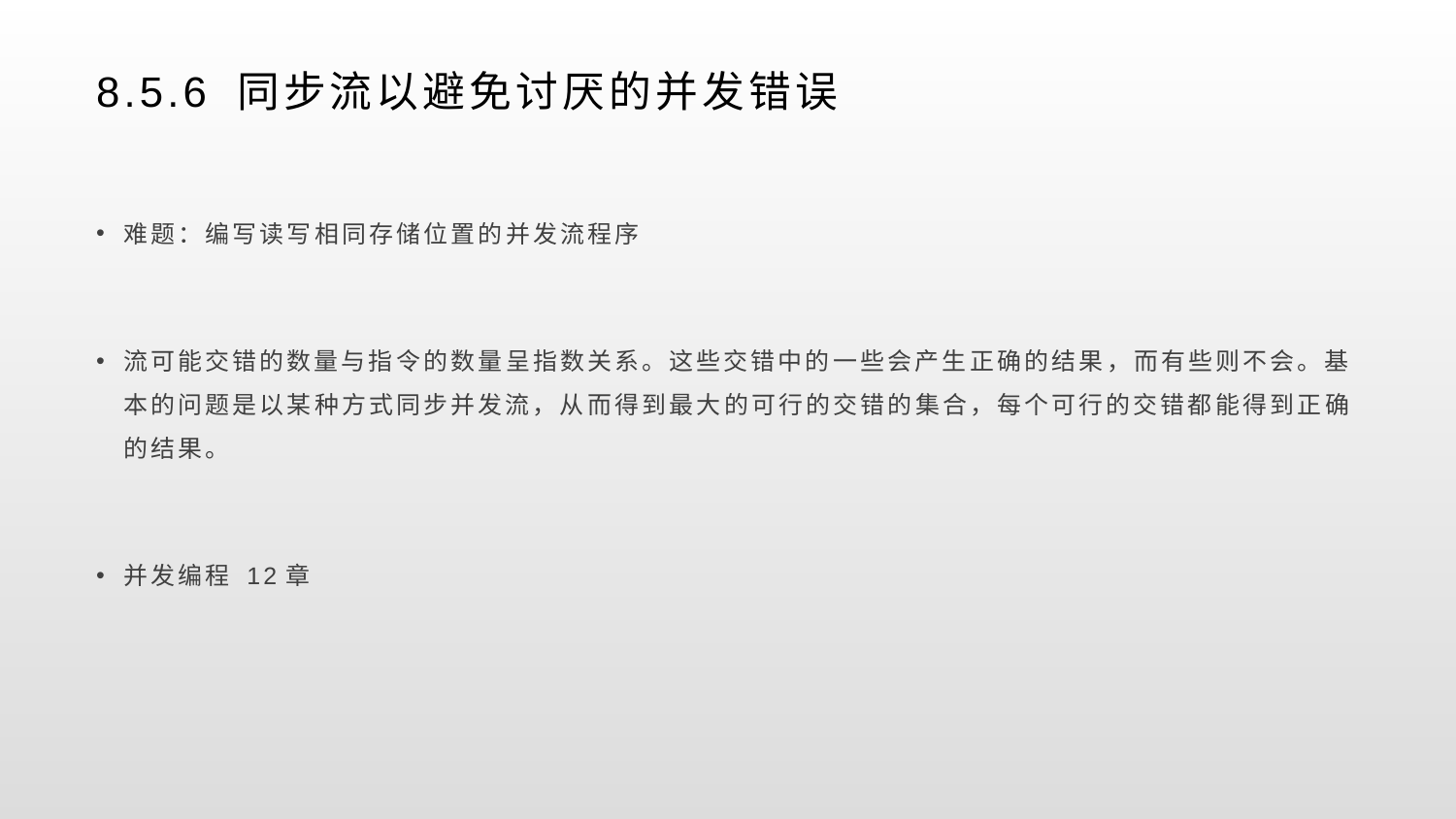

# 8.5.6 同步流以避免讨厌的并发错误

难题：编写读写相同存储位置的并发流程序

流可能交错的数量与指令的数量呈指数关系。这些交错中的一些会产生正确的结果，而有些则不会。基本的问题是以某种方式同步并发流，从而得到最大的可行的交错的集合，每个可行的交错都能得到正确的结果。

并发编程 12章